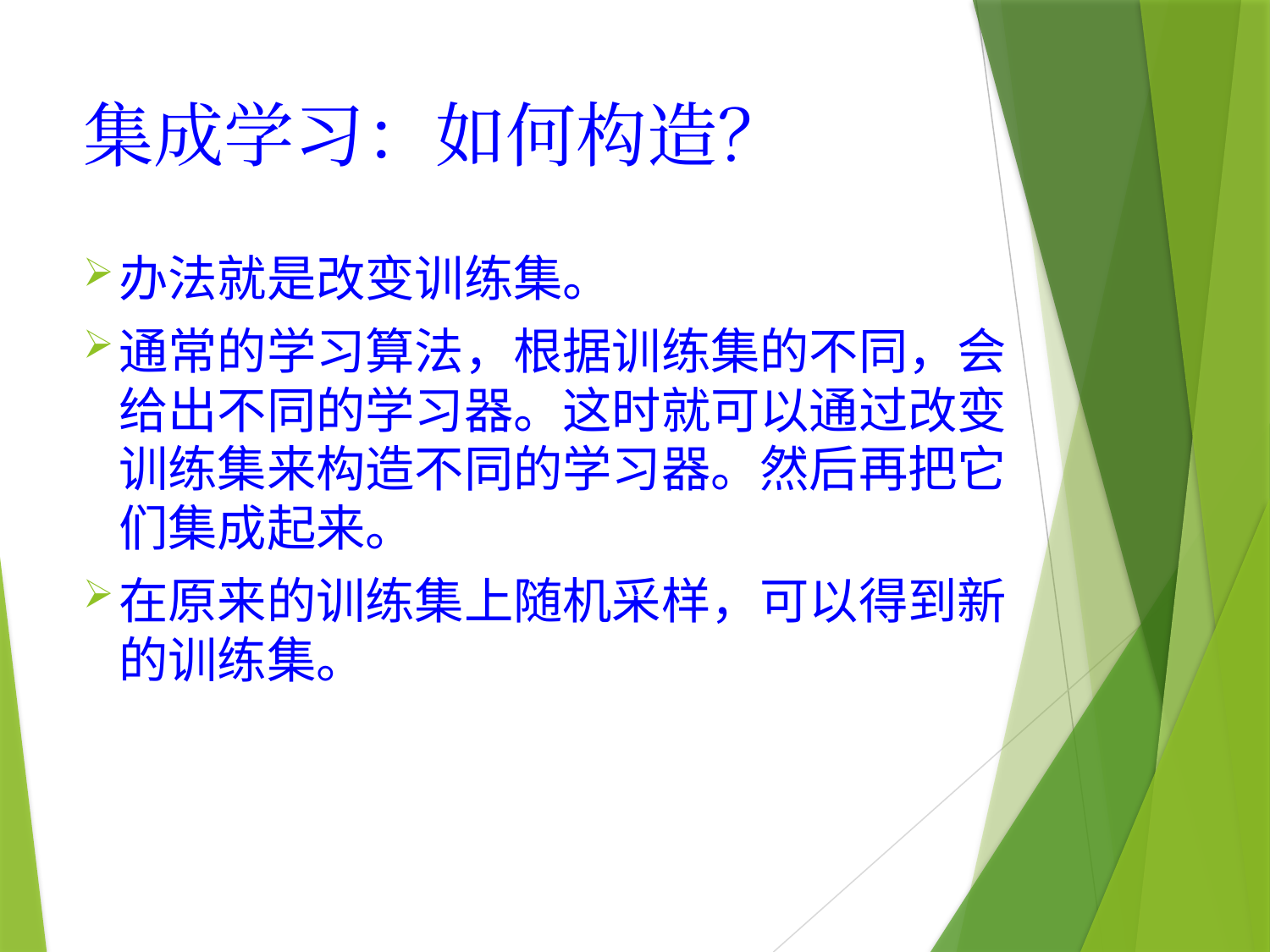

# 集成学习：如何构造？
办法就是改变训练集。
通常的学习算法，根据训练集的不同，会给出不同的学习器。这时就可以通过改变训练集来构造不同的学习器。然后再把它们集成起来。
在原来的训练集上随机采样，可以得到新的训练集。